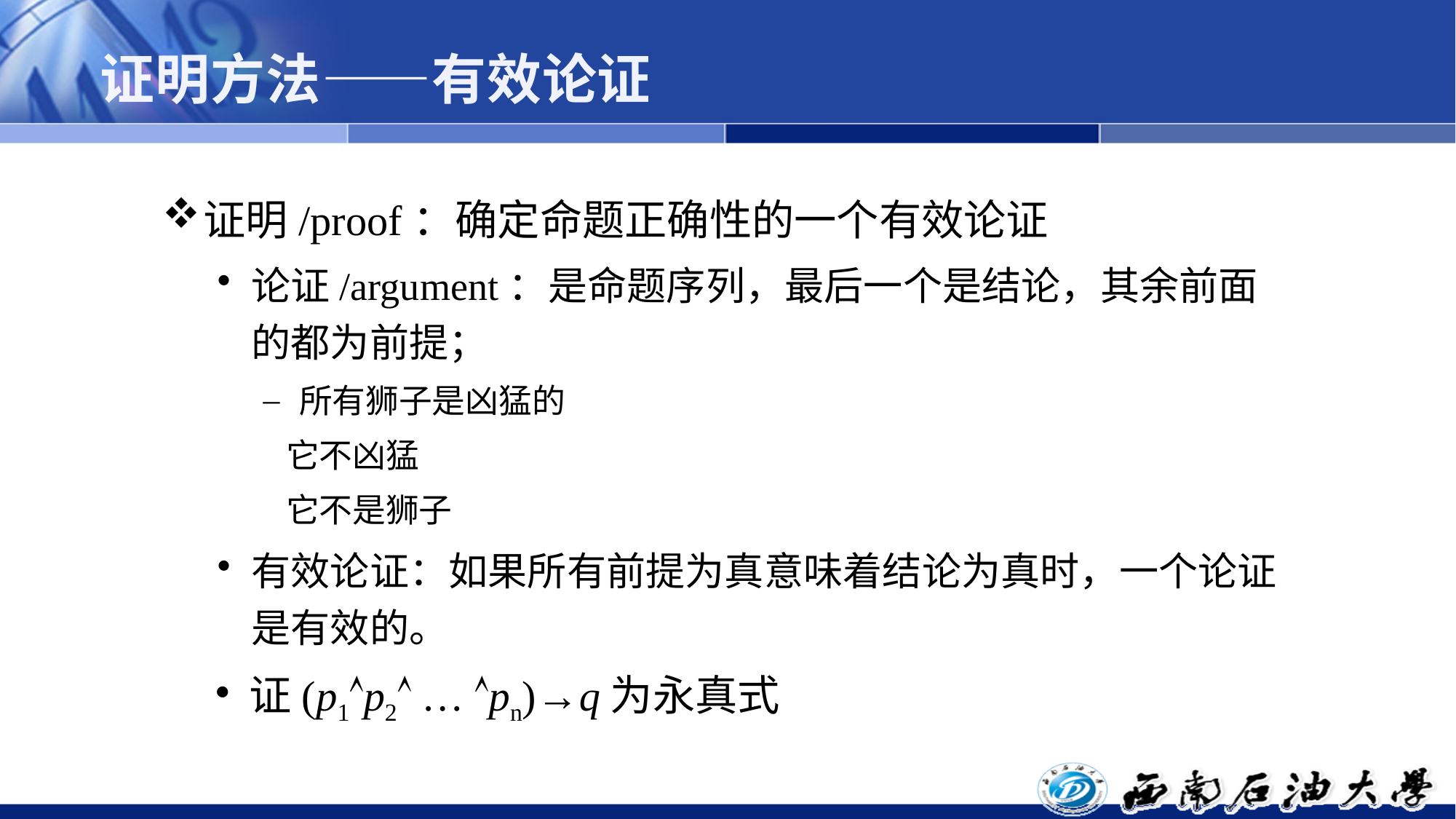

# 证明方法——有效论证
证明/proof：确定命题正确性的一个有效论证
论证/argument：是命题序列，最后一个是结论，其余前面的都为前提；
所有狮子是凶猛的
  它不凶猛
  它不是狮子
有效论证：如果所有前提为真意味着结论为真时，一个论证是有效的。
证(p1∧p2∧ … ∧pn)→q为永真式